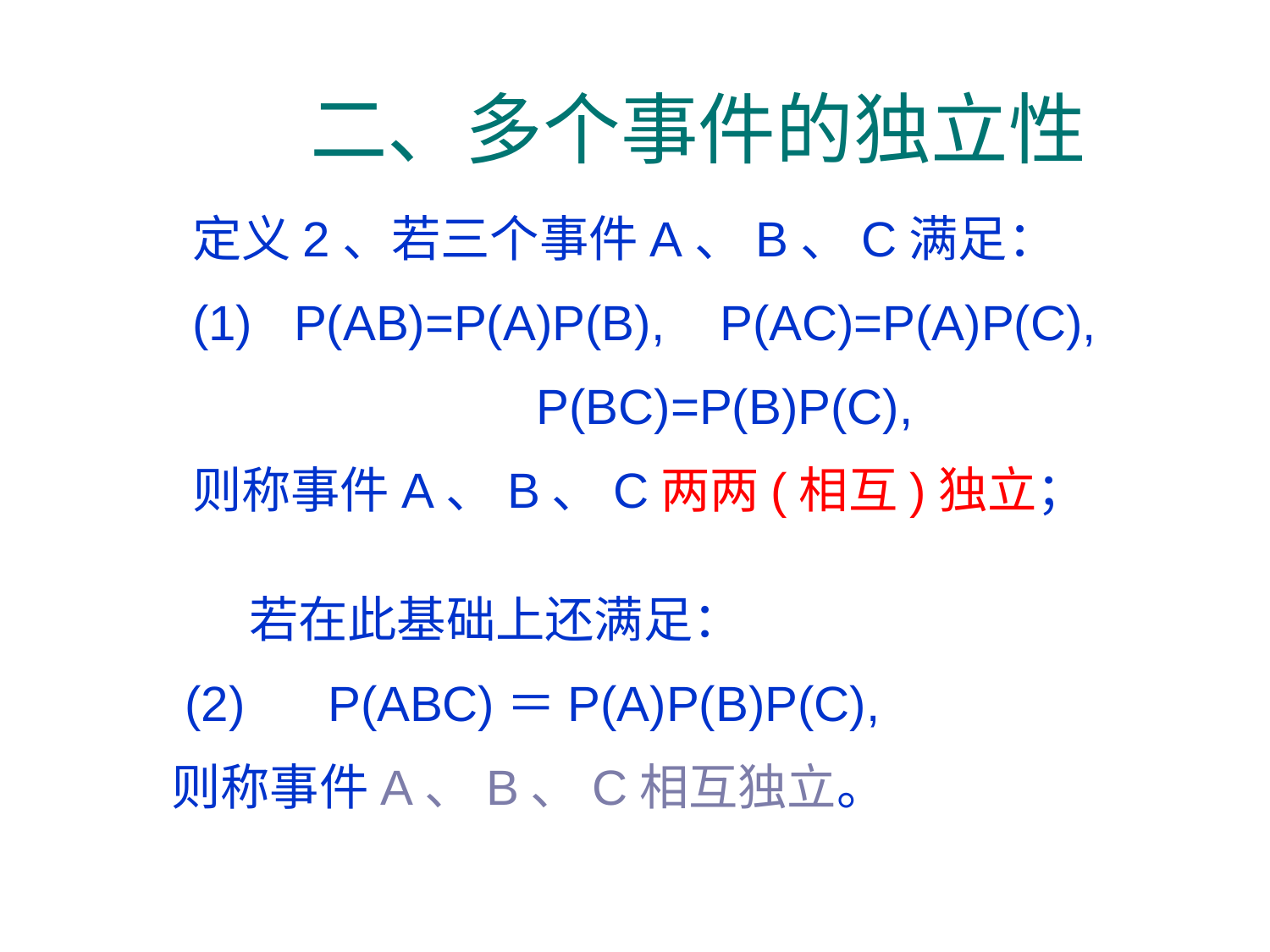

# 二、多个事件的独立性
定义2、若三个事件A、B、C满足：
(1)   P(AB)=P(A)P(B),    P(AC)=P(A)P(C),
P(BC)=P(B)P(C),
则称事件A、B、C两两(相互)独立；
      若在此基础上还满足：
 (2)      P(ABC)＝P(A)P(B)P(C),
则称事件A、B、C相互独立。